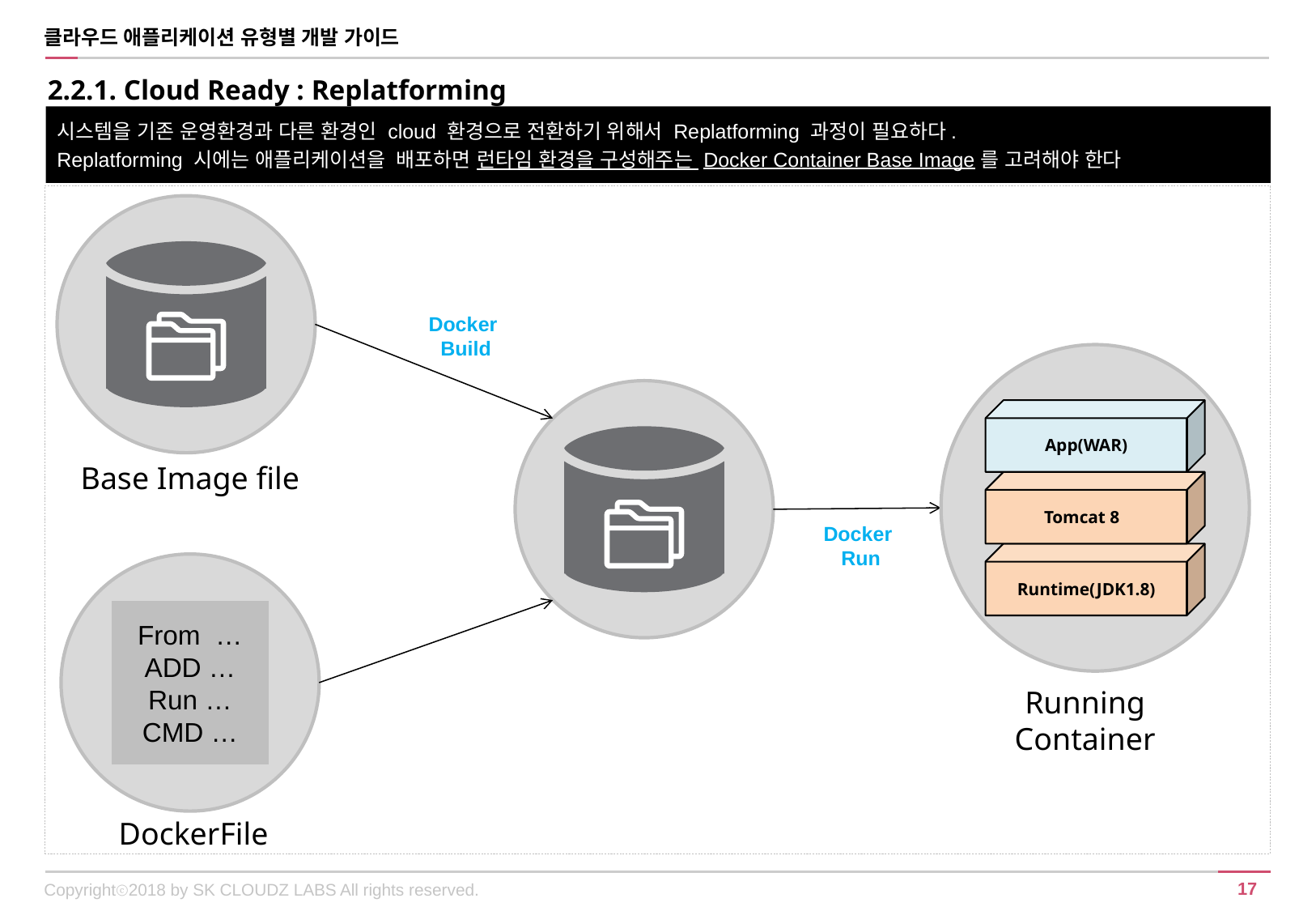

클라우드 애플리케이션 유형별 개발 가이드
2.2.1. Cloud Ready : Replatforming
시스템을 기존 운영환경과 다른 환경인 cloud 환경으로 전환하기 위해서 Replatforming 과정이 필요하다.
Replatforming 시에는 애플리케이션을  배포하면 런타임 환경을 구성해주는 Docker Container Base Image를 고려해야 한다

Docker
 Build

App(WAR)
Tomcat 8
Runtime(JDK1.8)

Base Image file
Docker
 Run

From  …
ADD …
Run …
CMD …
Running
Container
DockerFile
Copyrightⓒ2018 by SK CLOUDZ LABS All rights reserved.